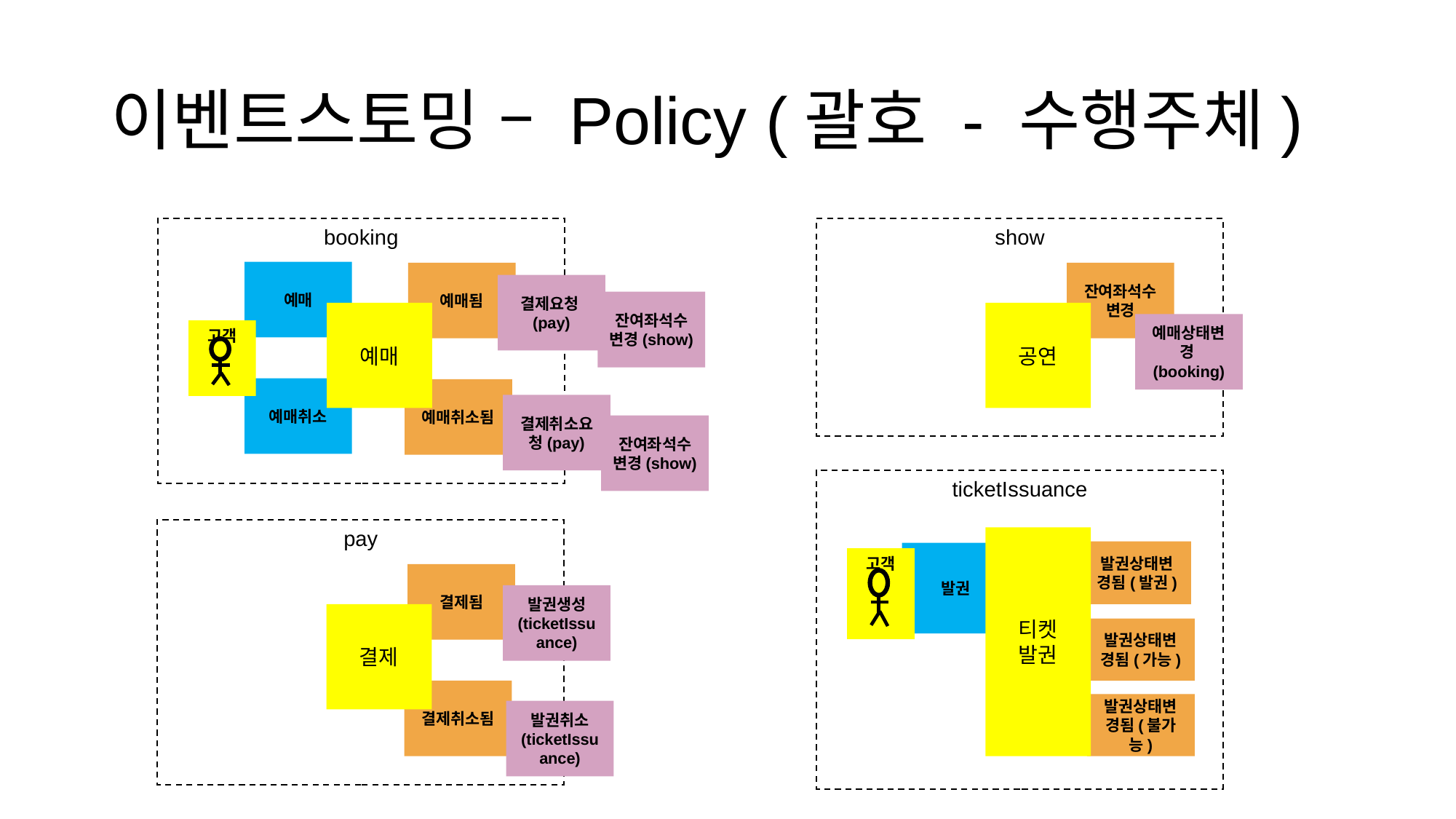

# 이벤트스토밍 – Policy (괄호 - 수행주체)
booking
예매
예매됨
예매
고객

예매취소
예매취소됨
show
잔여좌석수변경
공연
예매상태변경(booking)
결제요청(pay)
잔여좌석수변경(show)
결제취소요청(pay)
잔여좌석수변경(show)
ticketIssuance
티켓
발권
발권상태변경됨(발권)
발권
고객

발권상태변경됨(가능)
발권상태변경됨(불가능)
pay
결제됨
결제
결제취소됨
발권생성
(ticketIssuance)
발권취소
(ticketIssuance)